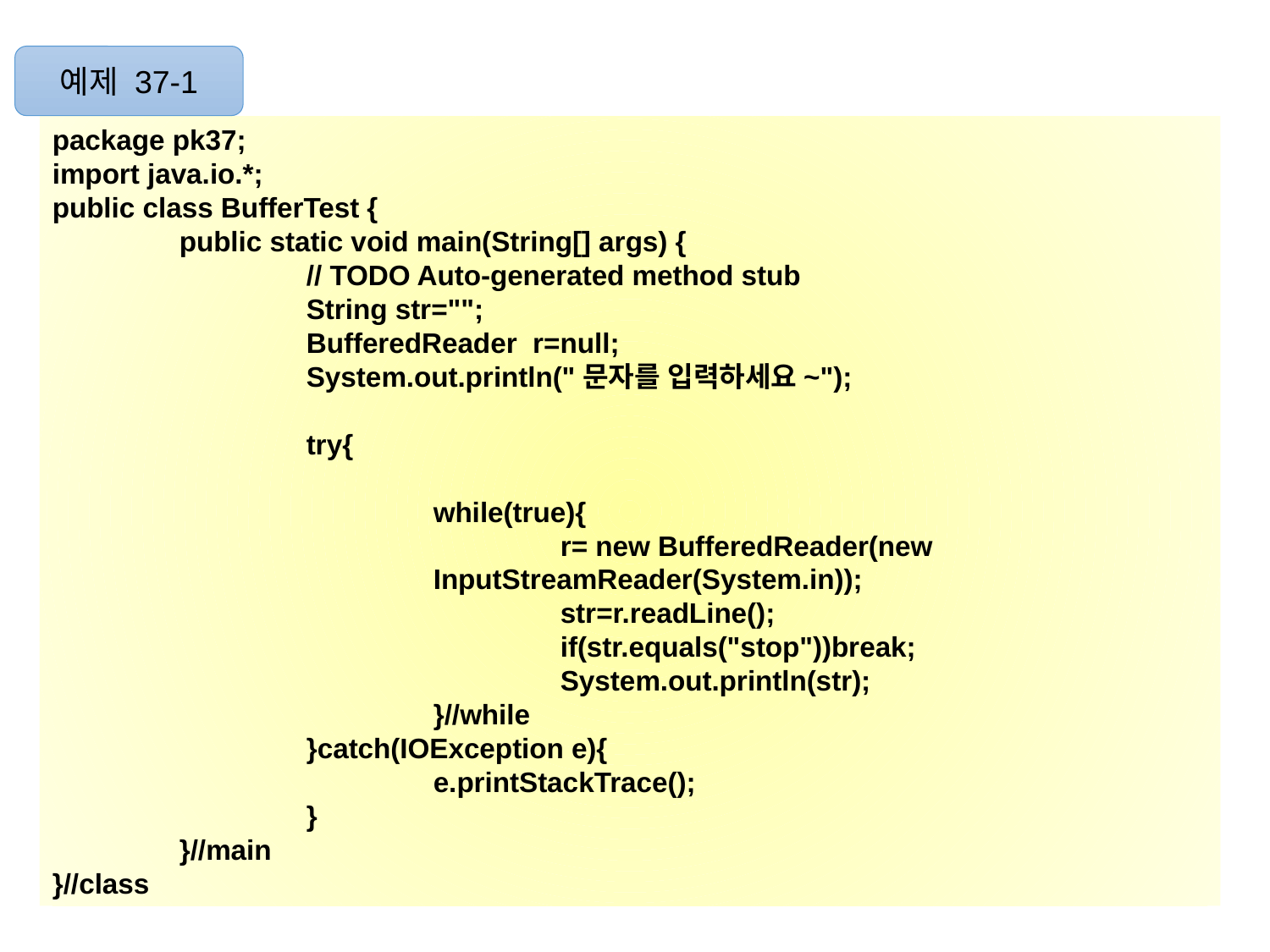

예제 37-1
package pk37;
import java.io.*;
public class BufferTest {
	public static void main(String[] args) {
		// TODO Auto-generated method stub
		String str="";
		BufferedReader  r=null;
		System.out.println("문자를 입력하세요~");

		try{

			while(true){
				r= new BufferedReader(new 						InputStreamReader(System.in));
				str=r.readLine();
				if(str.equals("stop"))break;
				System.out.println(str);
			}//while
		}catch(IOException e){
			e.printStackTrace();
		}
	}//main
}//class